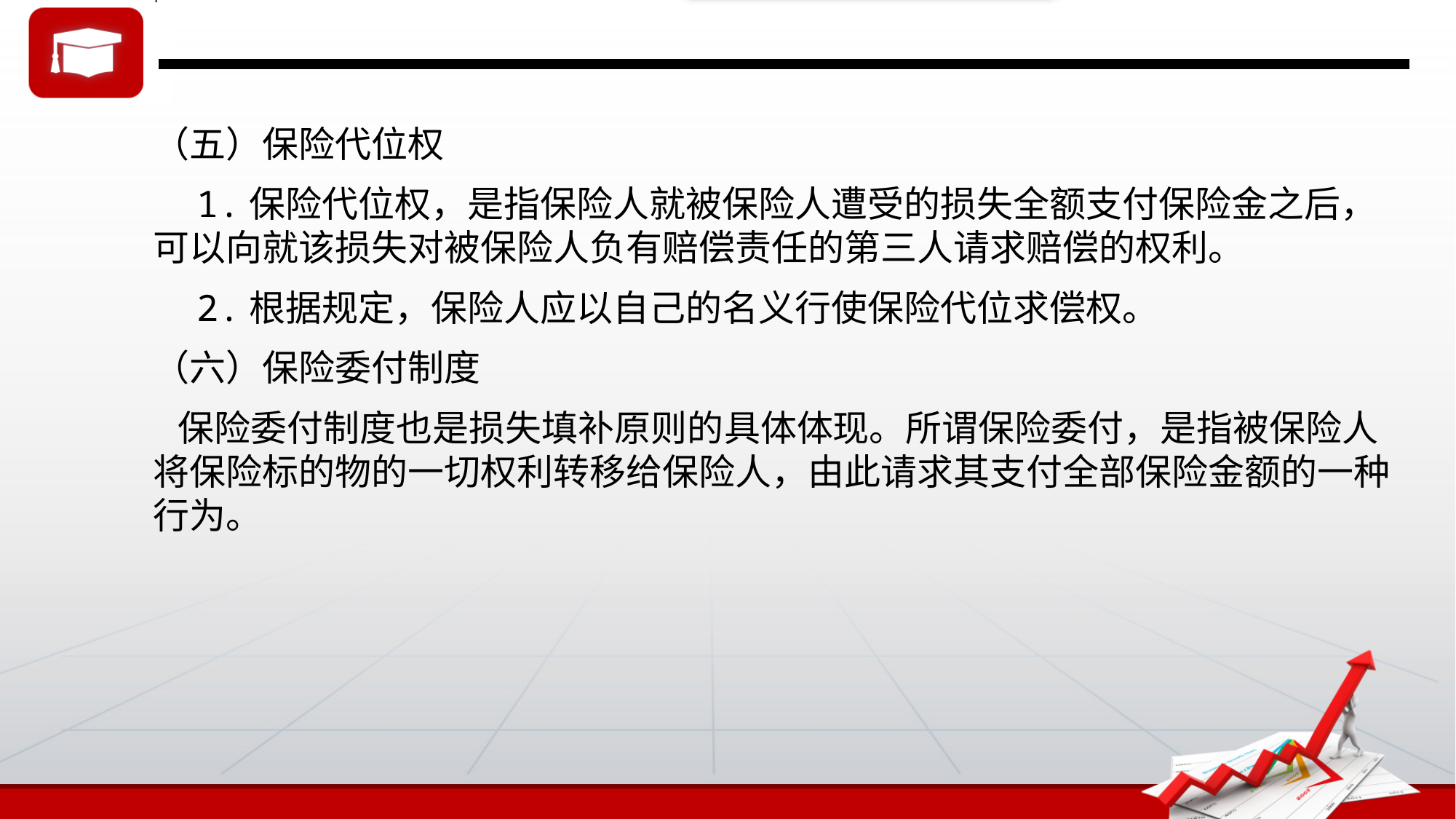

（五）保险代位权
  1.保险代位权，是指保险人就被保险人遭受的损失全额支付保险金之后，可以向就该损失对被保险人负有赔偿责任的第三人请求赔偿的权利。
  2.根据规定，保险人应以自己的名义行使保险代位求偿权。
（六）保险委付制度
  保险委付制度也是损失填补原则的具体体现。所谓保险委付，是指被保险人将保险标的物的一切权利转移给保险人，由此请求其支付全部保险金额的一种行为。